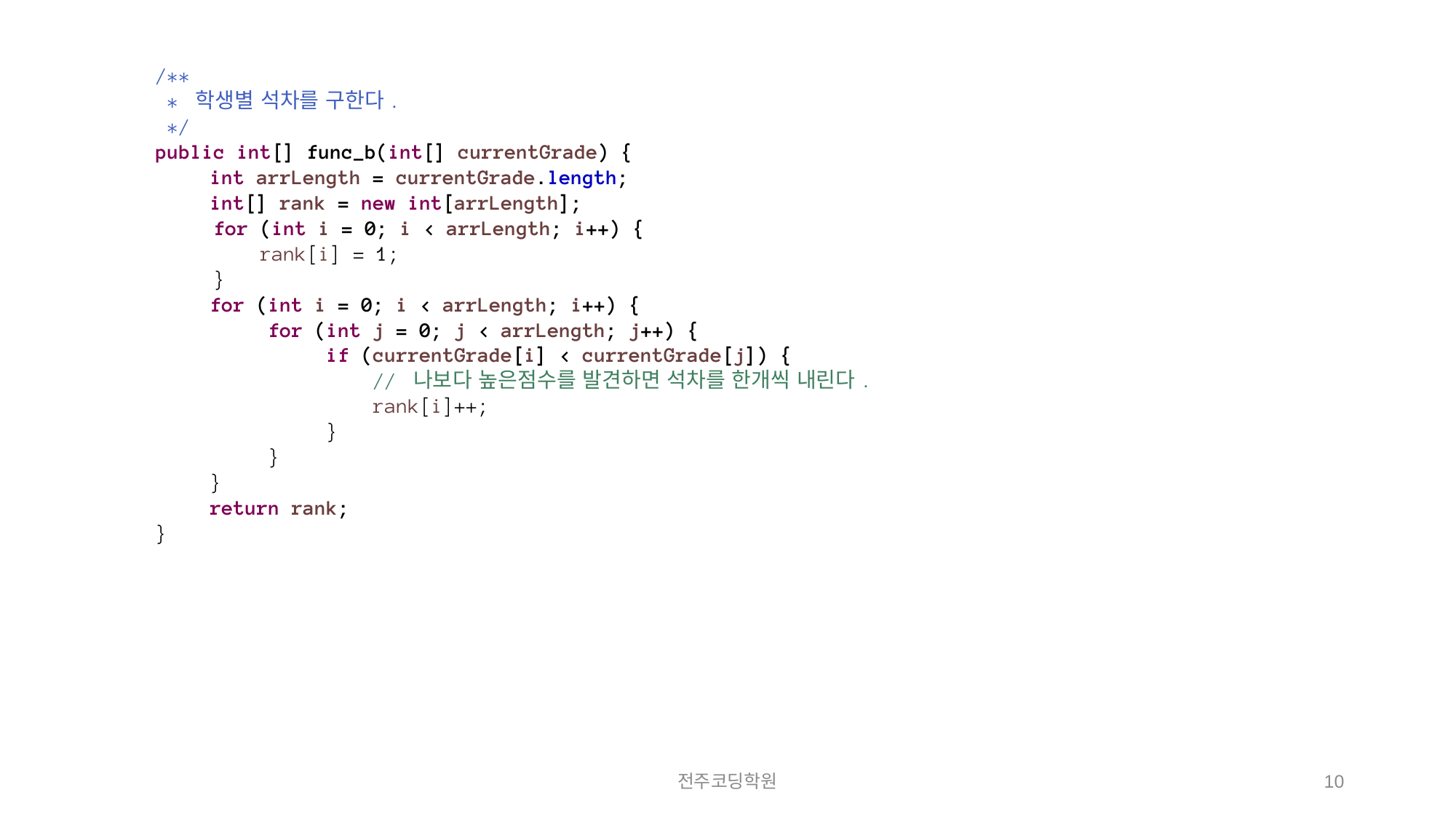

/**
 * 학생별 석차를 구한다.
 */
public int[] func_b(int[] currentGrade) {
int arrLength = currentGrade.length;
int[] rank = new int[arrLength];
     for (int i = 0; i < arrLength; i++) {
         rank[i] = 1;
     }
for (int i = 0; i < arrLength; i++) {
     for (int j = 0; j < arrLength; j++) {
          if (currentGrade[i] < currentGrade[j]) {
              // 나보다 높은점수를 발견하면 석차를 한개씩 내린다.
              rank[i]++;
          }
     }
}
return rank;
}
전주코딩학원
10